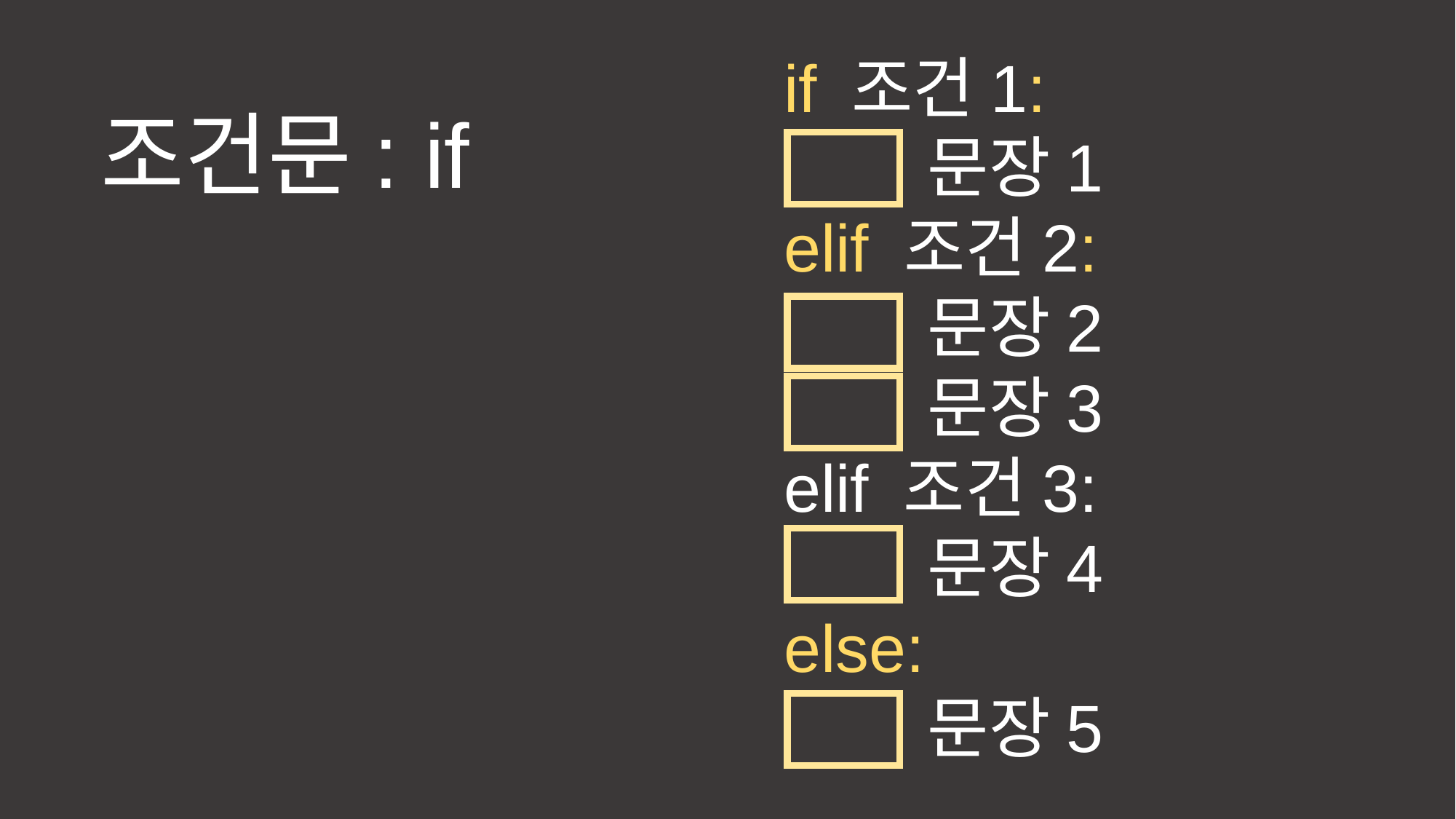

if 조건1:
	 문장1
elif 조건2:
	 문장2
	 문장3
elif 조건3:
	 문장4
else:
	 문장5

조건문: if